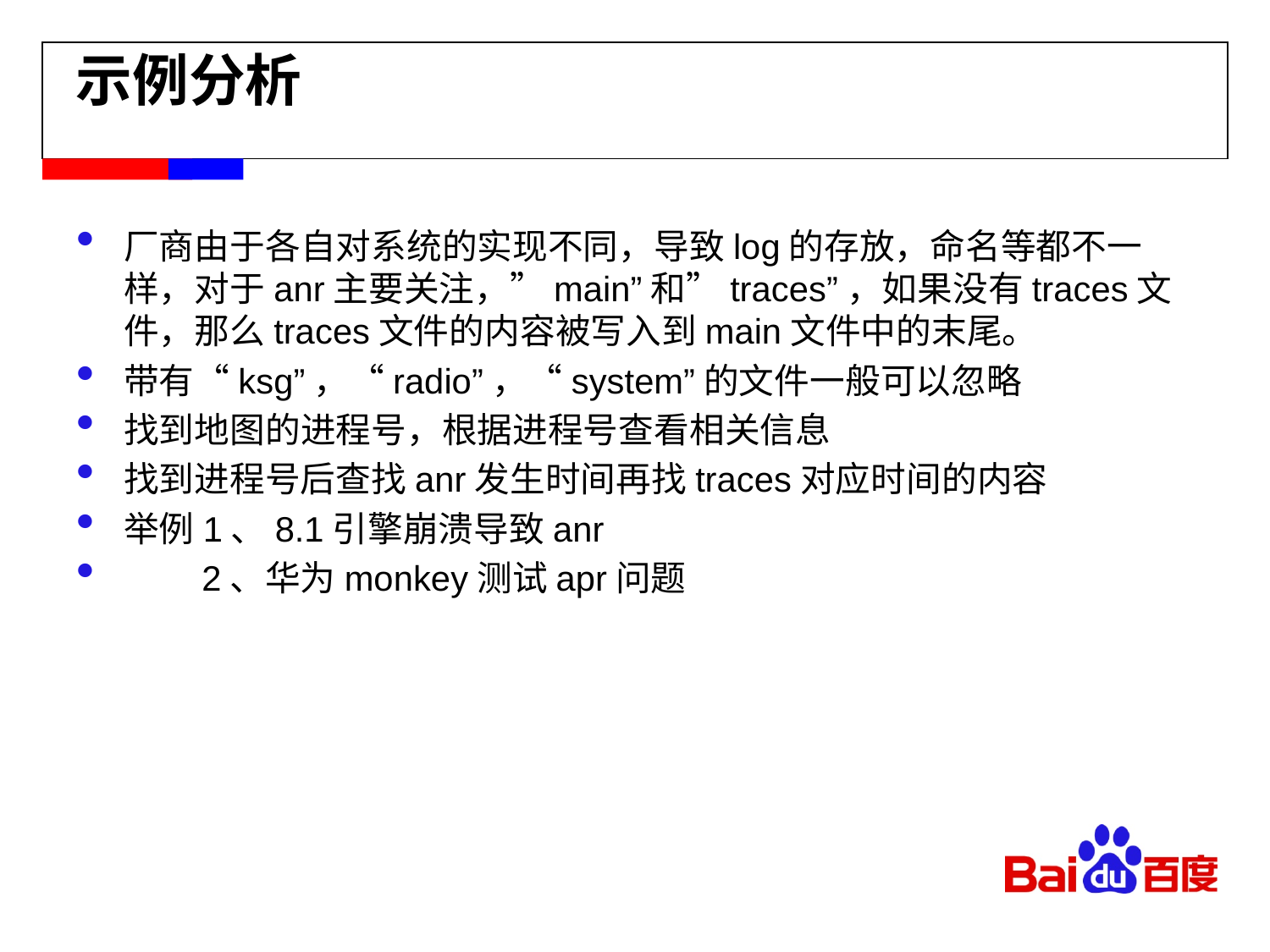

# 示例分析
厂商由于各自对系统的实现不同，导致log的存放，命名等都不一样，对于anr主要关注，”main”和”traces”，如果没有traces文件，那么traces文件的内容被写入到main文件中的末尾。
带有“ksg”，“radio”，“system”的文件一般可以忽略
找到地图的进程号，根据进程号查看相关信息
找到进程号后查找anr发生时间再找traces对应时间的内容
举例1、8.1引擎崩溃导致anr
        2、华为monkey测试apr问题